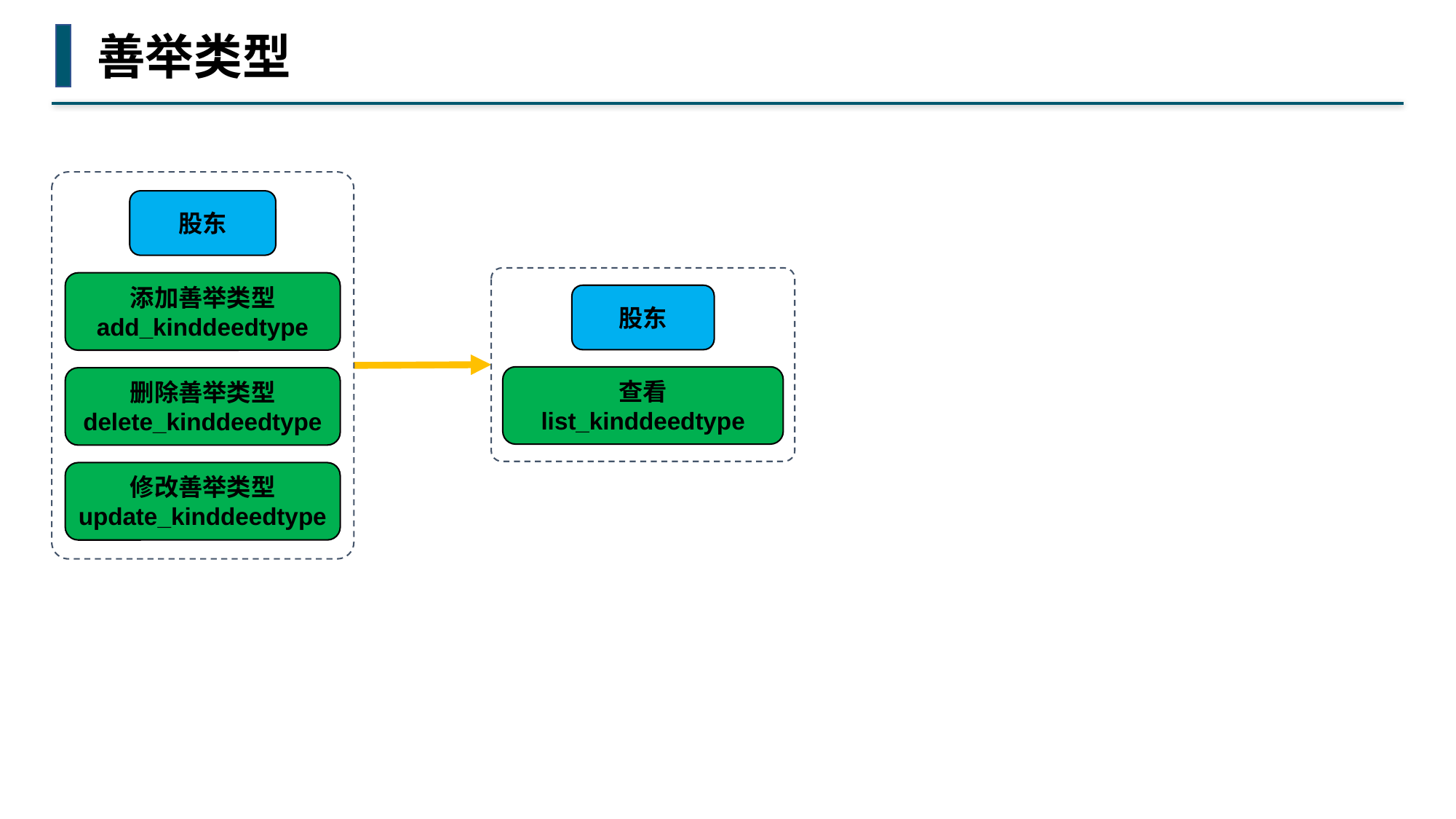

善举类型

股东
添加善举类型
add_kinddeedtype
删除善举类型
delete_kinddeedtype
修改善举类型
update_kinddeedtype

股东
查看
list_kinddeedtype